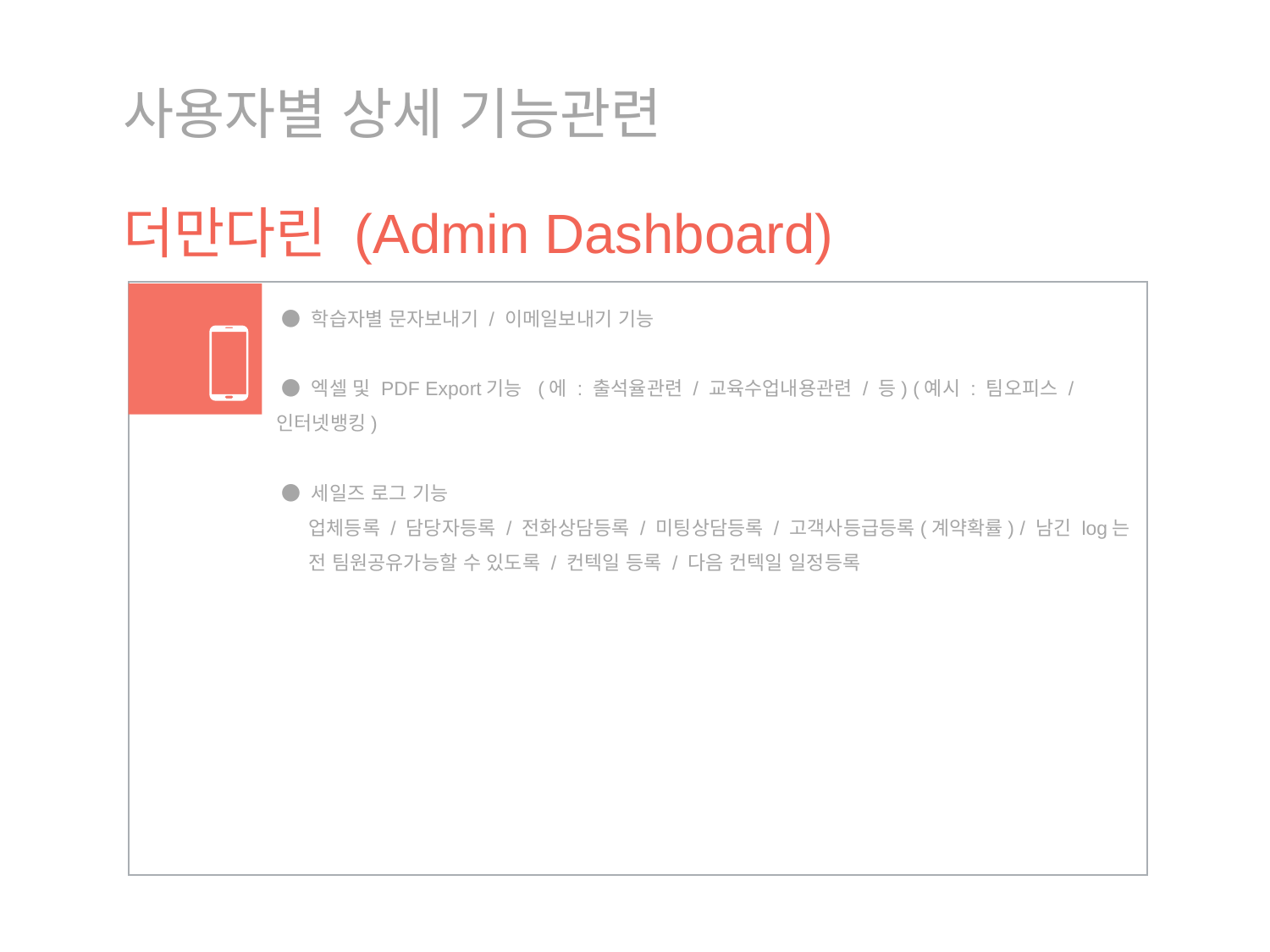

# 사용자별 상세 기능관련 더만다린 (Admin Dashboard)

 ● 학습자별 문자보내기 / 이메일보내기 기능

 ● 엑셀 및 PDF Export기능  (에 : 출석율관련 / 교육수업내용관련 / 등) (예시 : 팀오피스 / 인터넷뱅킹)

 ● 세일즈 로그 기능
     업체등록 / 담당자등록 / 전화상담등록 / 미팅상담등록 / 고객사등급등록(계약확률) / 남긴 log는
     전 팀원공유가능할 수 있도록 / 컨텍일 등록 / 다음 컨텍일 일정등록